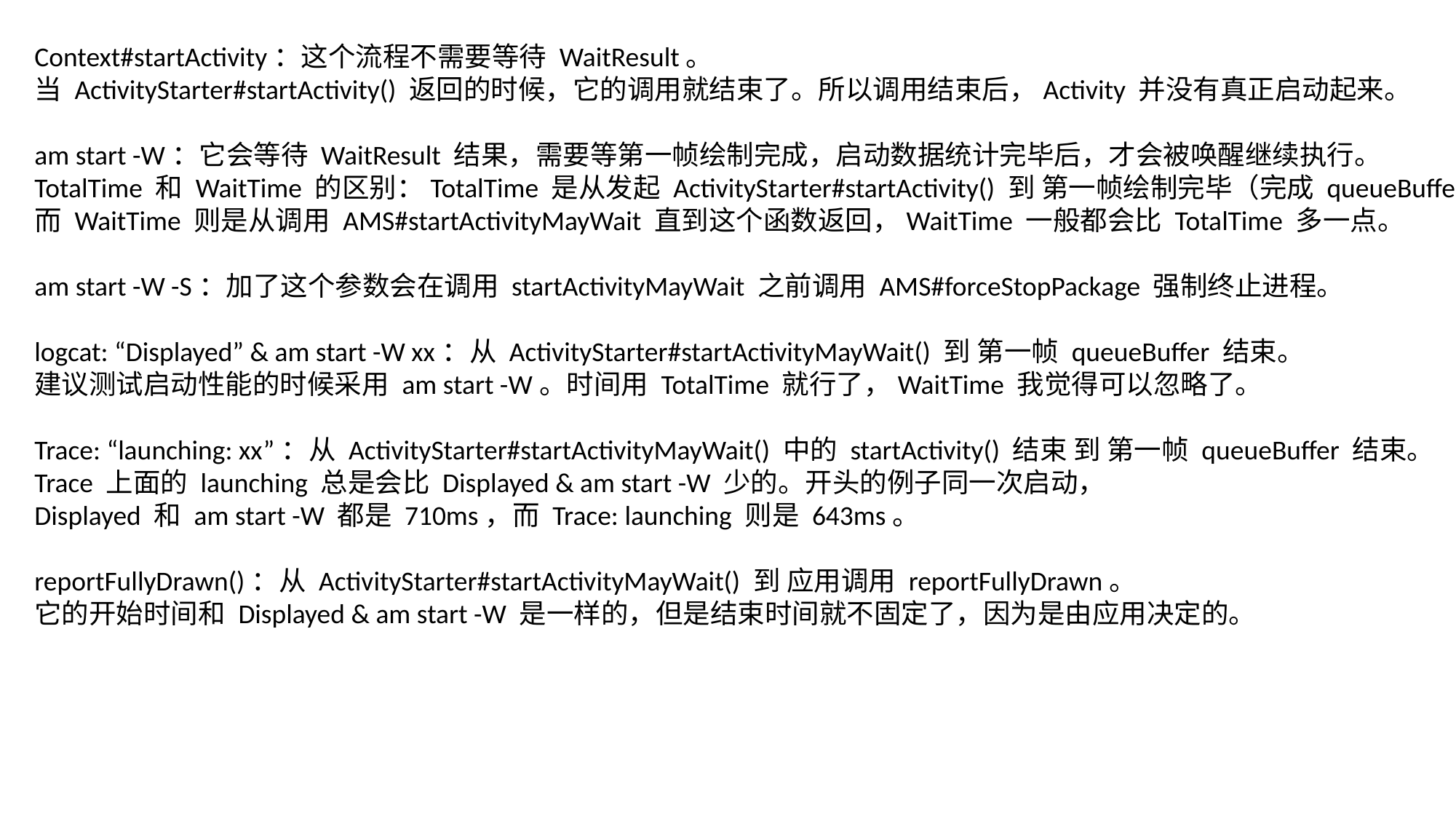

Context#startActivity：这个流程不需要等待 WaitResult。
当 ActivityStarter#startActivity() 返回的时候，它的调用就结束了。所以调用结束后，Activity 并没有真正启动起来。
am start -W：它会等待 WaitResult 结果，需要等第一帧绘制完成，启动数据统计完毕后，才会被唤醒继续执行。
TotalTime 和 WaitTime 的区别：TotalTime 是从发起 ActivityStarter#startActivity() 到 第一帧绘制完毕（完成 queueBuffer）。
而 WaitTime 则是从调用 AMS#startActivityMayWait 直到这个函数返回，WaitTime 一般都会比 TotalTime 多一点。

am start -W -S：加了这个参数会在调用 startActivityMayWait 之前调用 AMS#forceStopPackage 强制终止进程。

logcat: “Displayed” & am start -W xx：从 ActivityStarter#startActivityMayWait() 到 第一帧 queueBuffer 结束。
建议测试启动性能的时候采用 am start -W。时间用 TotalTime 就行了，WaitTime 我觉得可以忽略了。

Trace: “launching: xx”：从 ActivityStarter#startActivityMayWait() 中的 startActivity() 结束 到 第一帧 queueBuffer 结束。
Trace 上面的 launching 总是会比 Displayed & am start -W 少的。开头的例子同一次启动，
Displayed 和 am start -W 都是 710ms，而 Trace: launching 则是 643ms。

reportFullyDrawn()：从 ActivityStarter#startActivityMayWait() 到 应用调用 reportFullyDrawn。
它的开始时间和 Displayed & am start -W 是一样的，但是结束时间就不固定了，因为是由应用决定的。